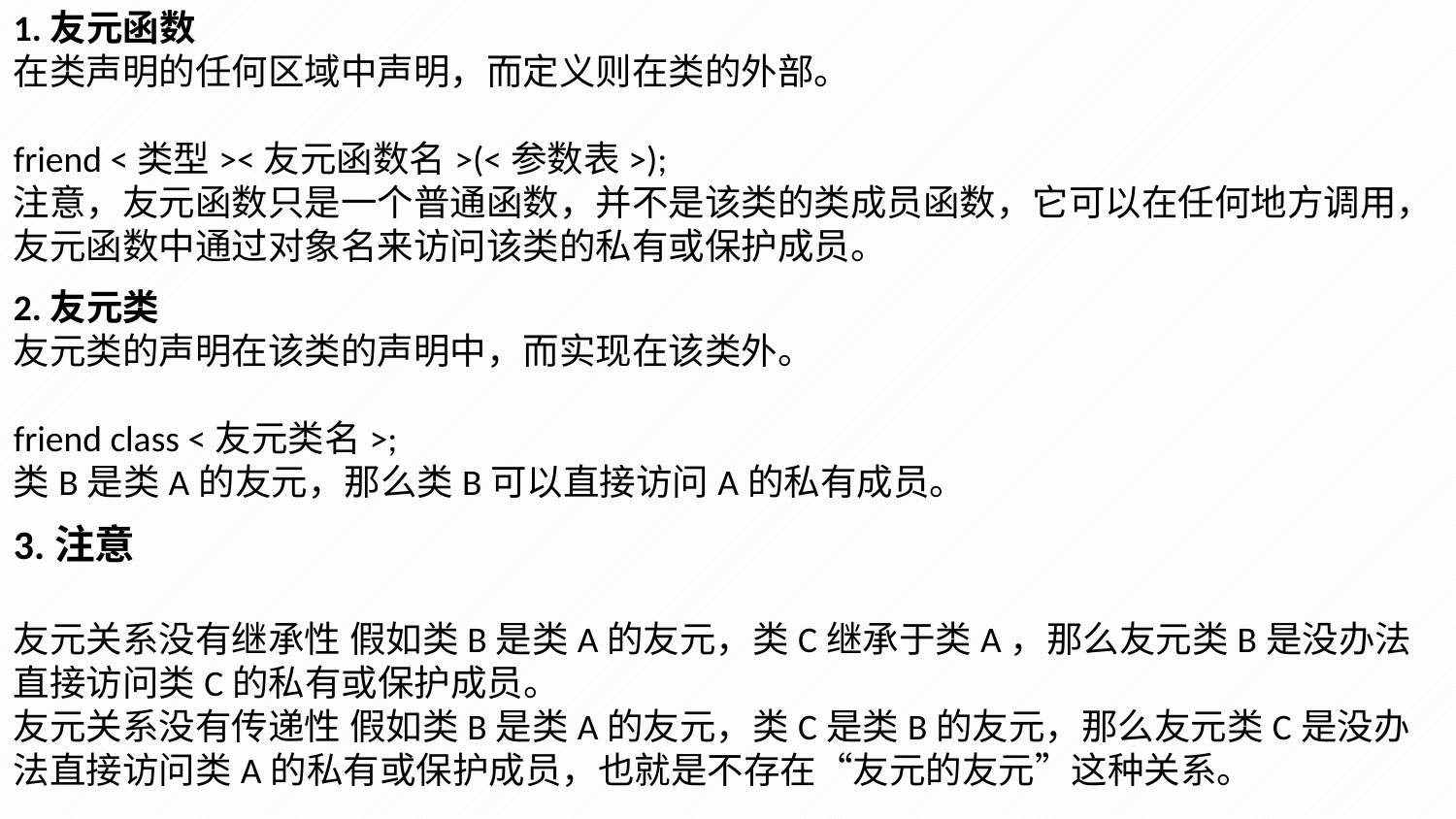

1.友元函数
在类声明的任何区域中声明，而定义则在类的外部。

friend <类型><友元函数名>(<参数表>);
注意，友元函数只是一个普通函数，并不是该类的类成员函数，它可以在任何地方调用，友元函数中通过对象名来访问该类的私有或保护成员。
2.友元类
友元类的声明在该类的声明中，而实现在该类外。

friend class <友元类名>;
类B是类A的友元，那么类B可以直接访问A的私有成员。
3.注意

友元关系没有继承性 假如类B是类A的友元，类C继承于类A，那么友元类B是没办法直接访问类C的私有或保护成员。
友元关系没有传递性 假如类B是类A的友元，类C是类B的友元，那么友元类C是没办法直接访问类A的私有或保护成员，也就是不存在“友元的友元”这种关系。